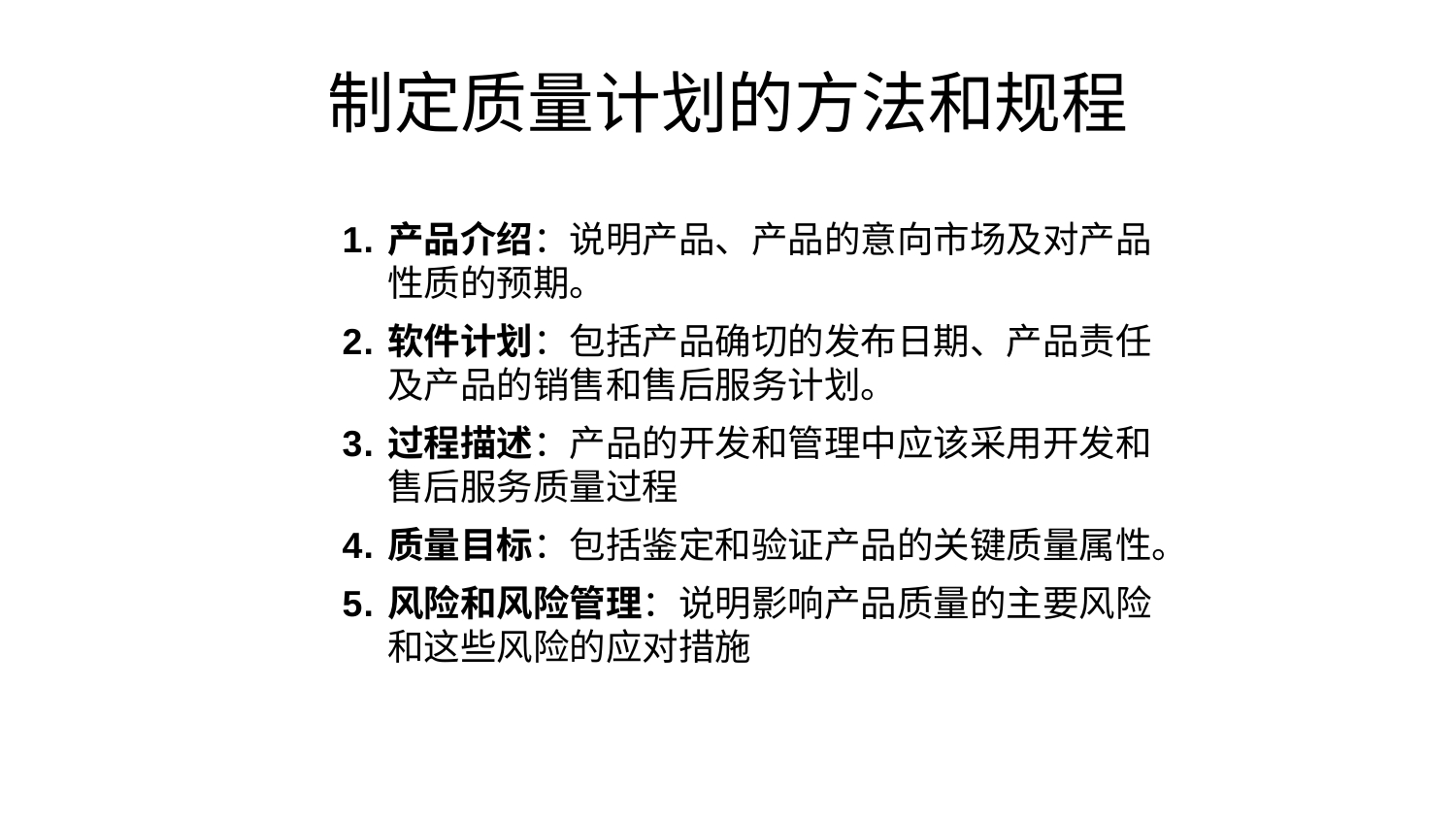

# 制定质量计划的方法和规程
产品介绍：说明产品、产品的意向市场及对产品性质的预期。
软件计划：包括产品确切的发布日期、产品责任及产品的销售和售后服务计划。
过程描述：产品的开发和管理中应该采用开发和售后服务质量过程
质量目标：包括鉴定和验证产品的关键质量属性。
风险和风险管理：说明影响产品质量的主要风险和这些风险的应对措施